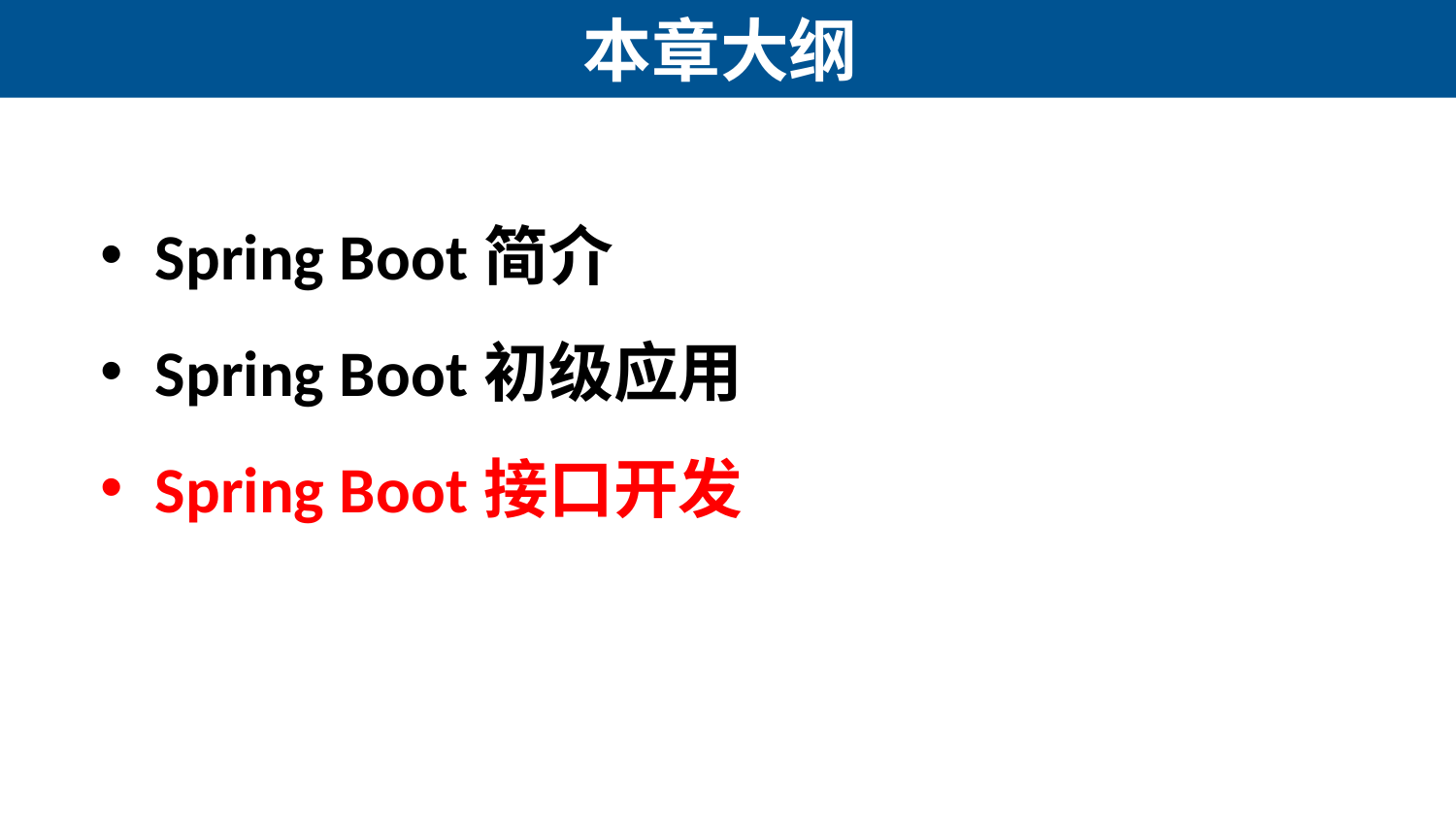

# 本章大纲
Spring Boot简介
Spring Boot初级应用
Spring Boot接口开发